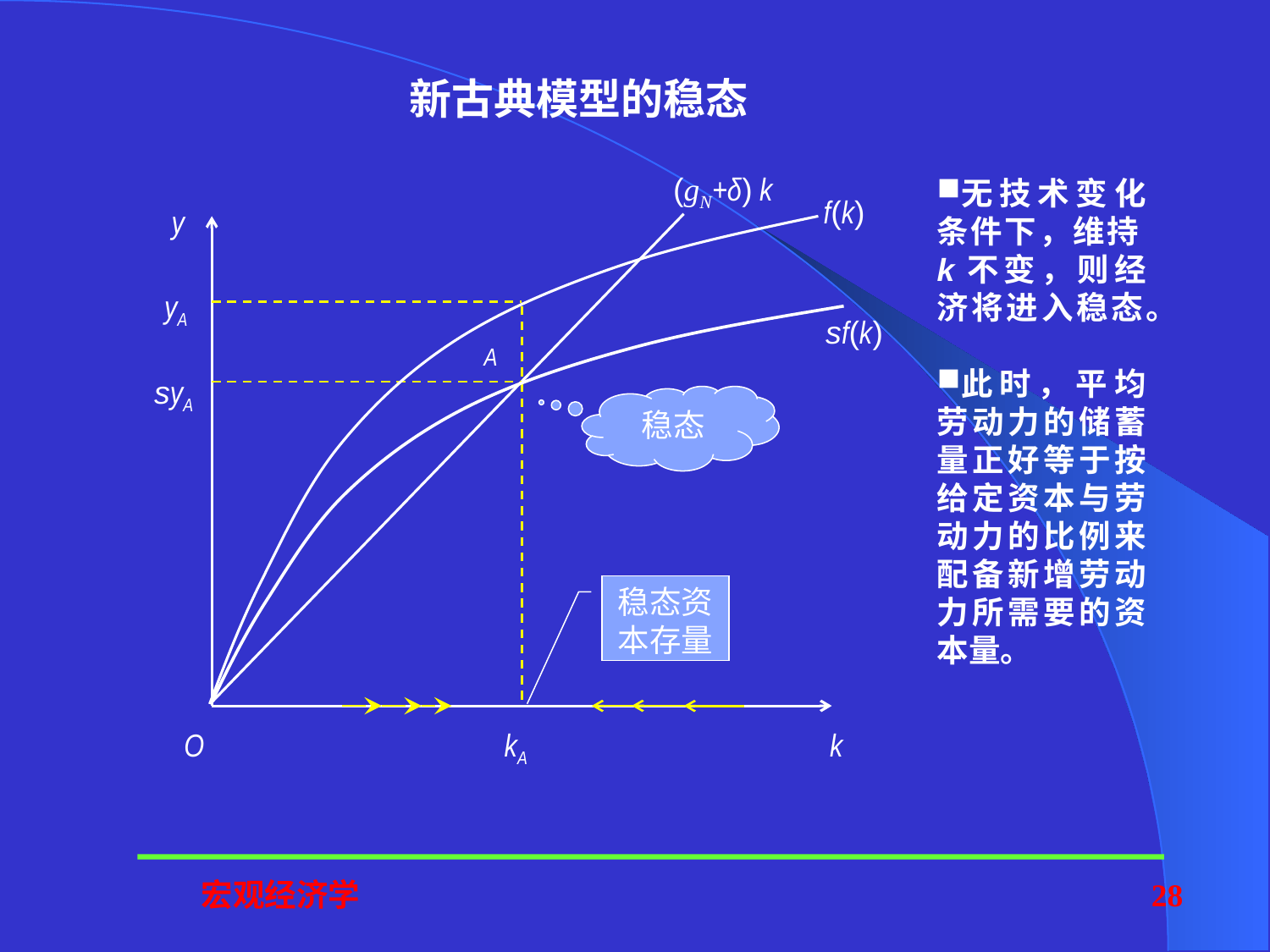

新古典模型的稳态
(gN+δ) k
无技术变化条件下，维持k不变，则经济将进入稳态。

此时，平均劳动力的储蓄量正好等于按给定资本与劳动力的比例来配备新增劳动力所需要的资本量。

f(k)
y

yA

sf(k)
A
syA
稳态
稳态资本存量
O
 kA                                          k